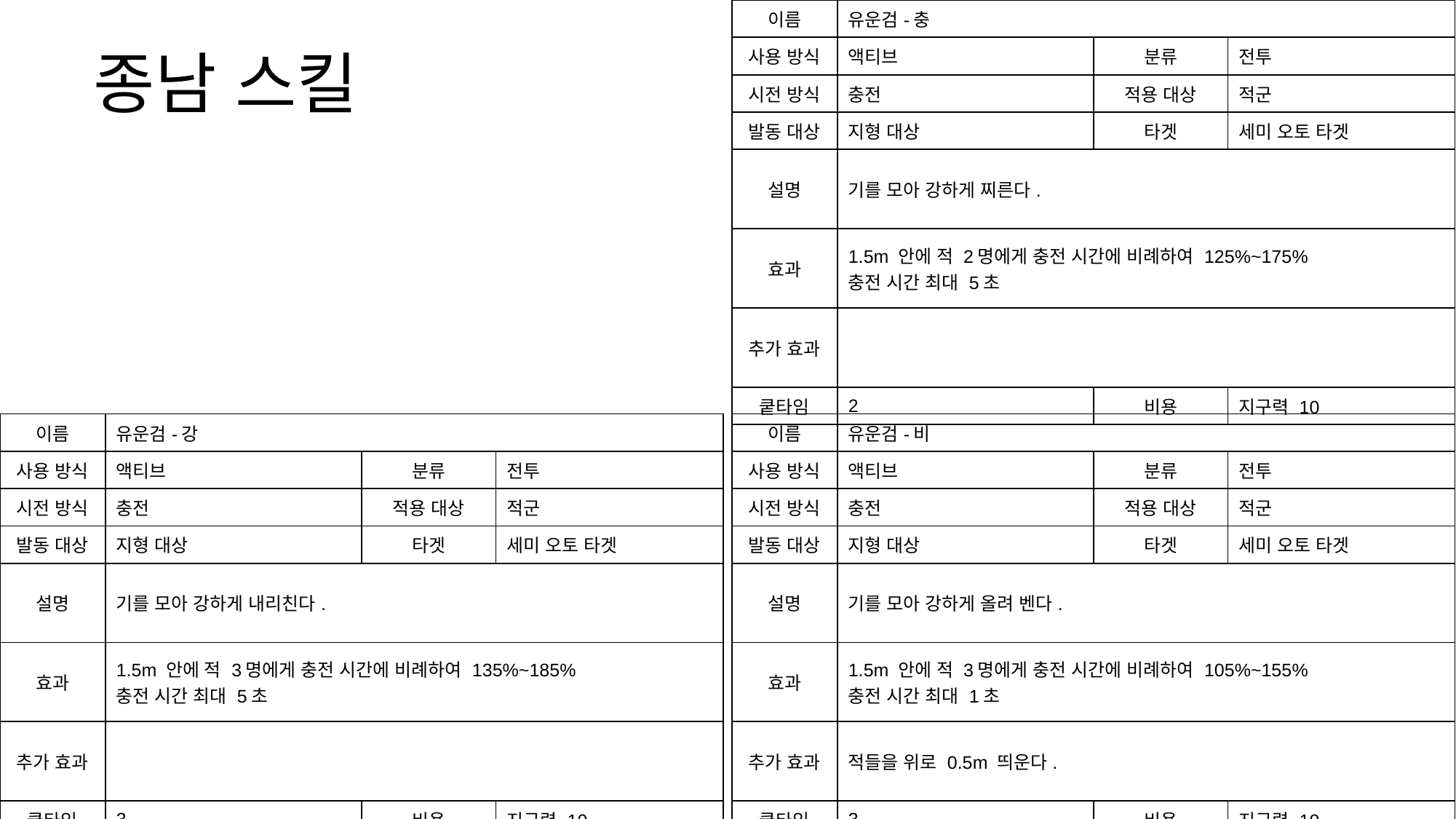

| 이름 | 유운검-충 |  |  |
| --- | --- | --- | --- |
| 사용 방식 | 액티브 | 분류 | 전투 |
| 시전 방식 | 충전 | 적용 대상 | 적군 |
| 발동 대상 | 지형 대상 | 타겟 | 세미 오토 타겟 |
| 설명 | 기를 모아 강하게 찌른다. |  |  |
| 효과 | 1.5m 안에 적 2명에게 충전 시간에 비례하여 125%~175% 충전 시간 최대 5초 |  |  |
| 추가 효과 |  |  |  |
| 쿹타임 | 2 | 비용 | 지구력 10 |
종남 스킬
| 이름 | 유운검-강 |  |  |
| --- | --- | --- | --- |
| 사용 방식 | 액티브 | 분류 | 전투 |
| 시전 방식 | 충전 | 적용 대상 | 적군 |
| 발동 대상 | 지형 대상 | 타겟 | 세미 오토 타겟 |
| 설명 | 기를 모아 강하게 내리친다. |  |  |
| 효과 | 1.5m 안에 적 3명에게 충전 시간에 비례하여 135%~185% 충전 시간 최대 5초 |  |  |
| 추가 효과 |  |  |  |
| 쿹타임 | 3 | 비용 | 지구력 10 |
| 이름 | 유운검-비 |  |  |
| --- | --- | --- | --- |
| 사용 방식 | 액티브 | 분류 | 전투 |
| 시전 방식 | 충전 | 적용 대상 | 적군 |
| 발동 대상 | 지형 대상 | 타겟 | 세미 오토 타겟 |
| 설명 | 기를 모아 강하게 올려 벤다. |  |  |
| 효과 | 1.5m 안에 적 3명에게 충전 시간에 비례하여 105%~155% 충전 시간 최대 1초 |  |  |
| 추가 효과 | 적들을 위로 0.5m 띄운다. |  |  |
| 쿹타임 | 3 | 비용 | 지구력 10 |